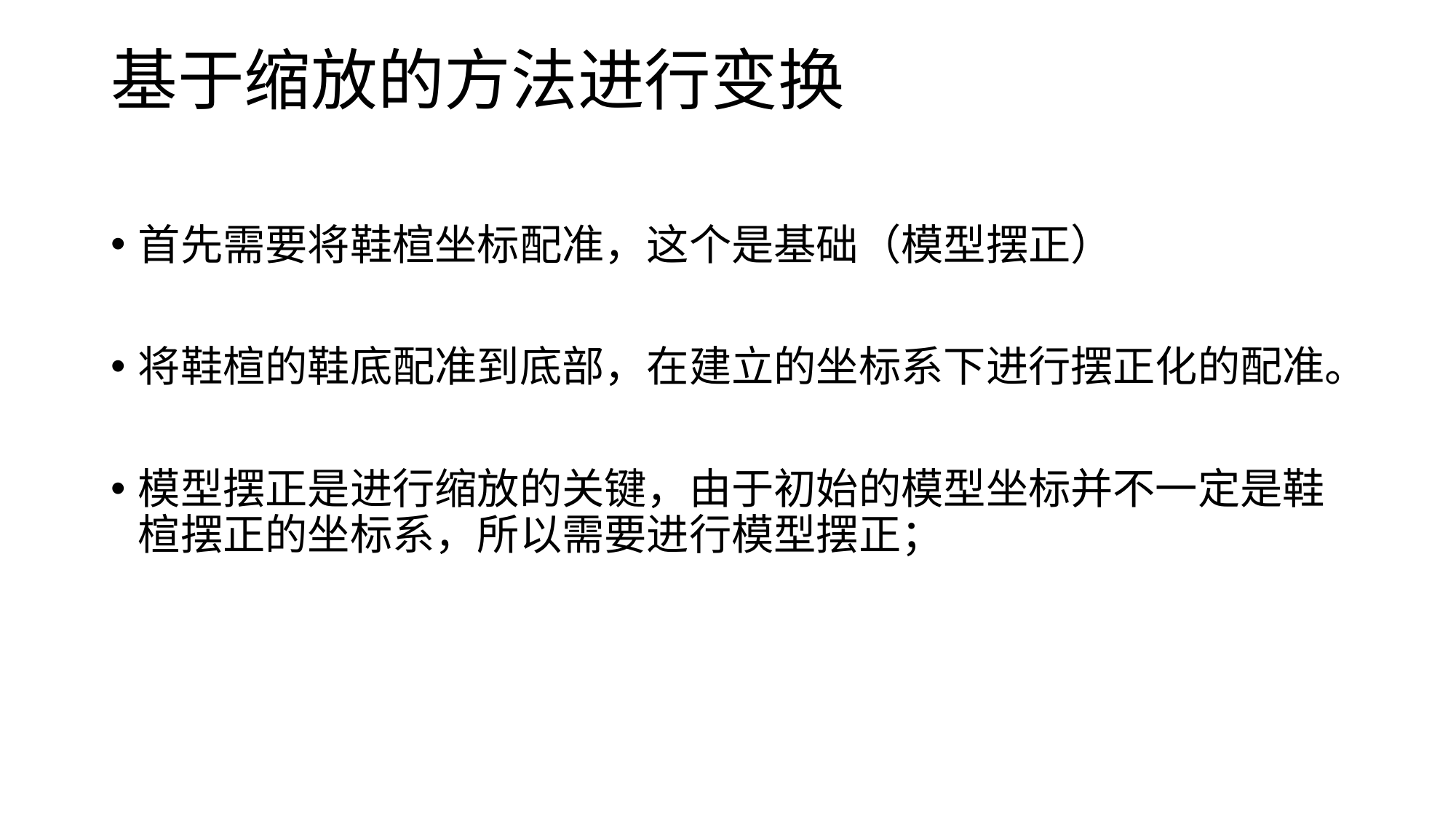

# 基于缩放的方法进行变换
首先需要将鞋楦坐标配准，这个是基础（模型摆正）

将鞋楦的鞋底配准到底部，在建立的坐标系下进行摆正化的配准。

模型摆正是进行缩放的关键，由于初始的模型坐标并不一定是鞋楦摆正的坐标系，所以需要进行模型摆正；